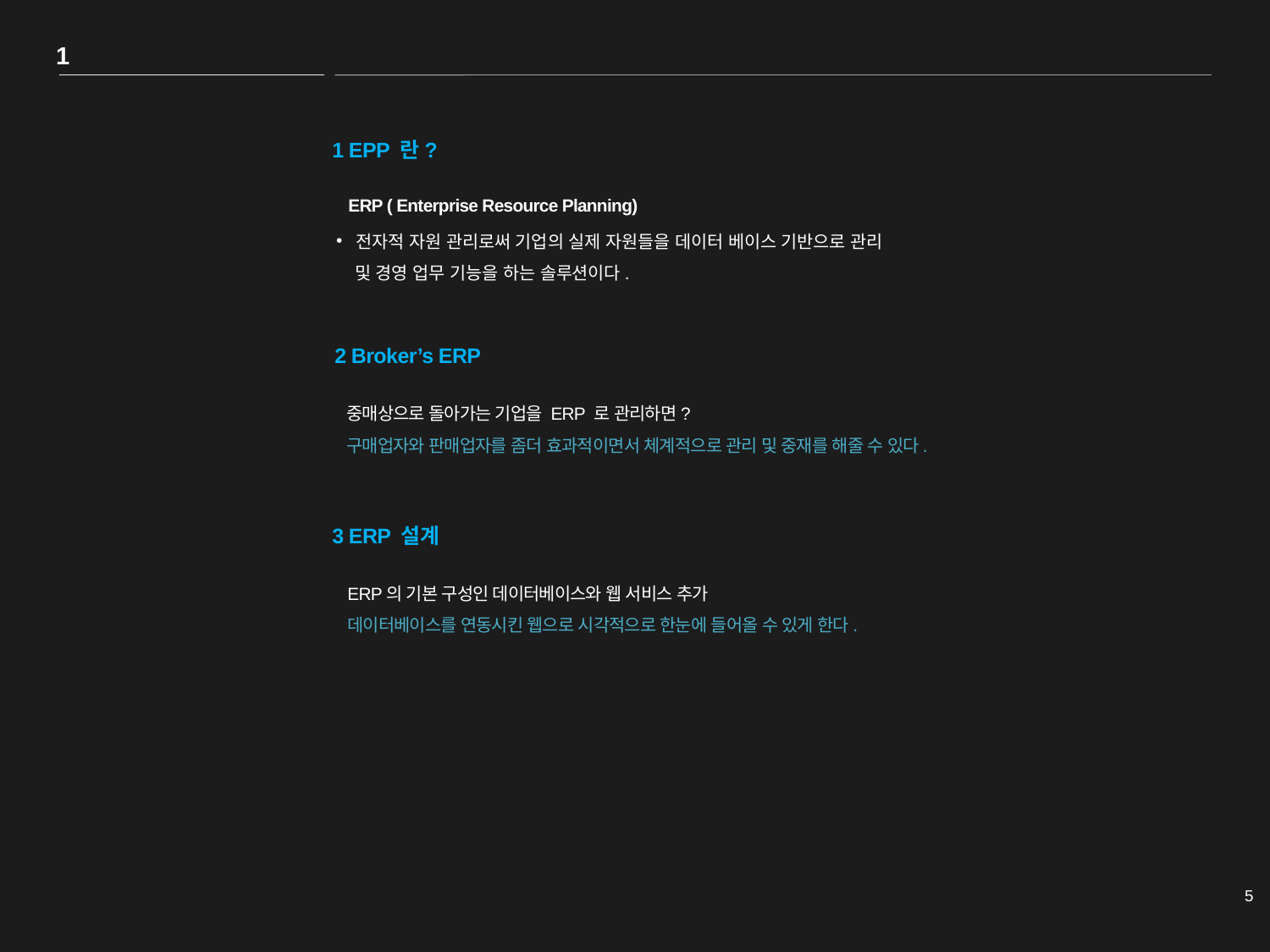

1
#
1 EPP 란?
 ERP ( Enterprise Resource Planning)
  전자적 자원 관리로써 기업의 실제 자원들을 데이터 베이스 기반으로 관리
   및 경영 업무 기능을 하는 솔루션이다.

2 Broker’s ERP
중매상으로 돌아가는 기업을 ERP 로 관리하면?
구매업자와 판매업자를 좀더 효과적이면서 체계적으로 관리 및 중재를 해줄 수 있다.
3 ERP 설계
ERP의 기본 구성인 데이터베이스와 웹 서비스 추가
데이터베이스를 연동시킨 웹으로 시각적으로 한눈에 들어올 수 있게 한다.
5